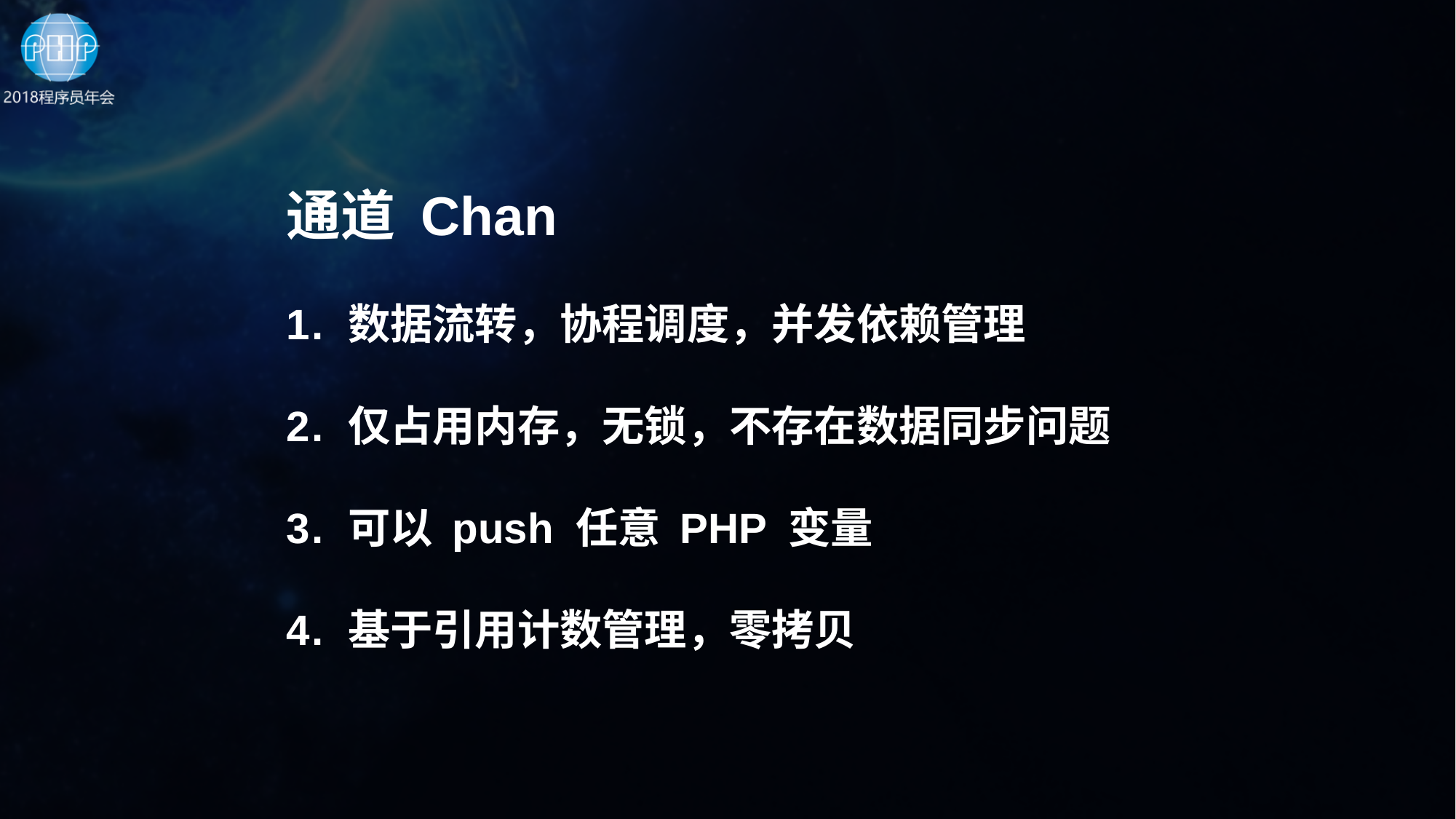

通道 Chan
数据流转，协程调度，并发依赖管理
仅占用内存，无锁，不存在数据同步问题
可以 push 任意 PHP 变量
基于引用计数管理，零拷贝